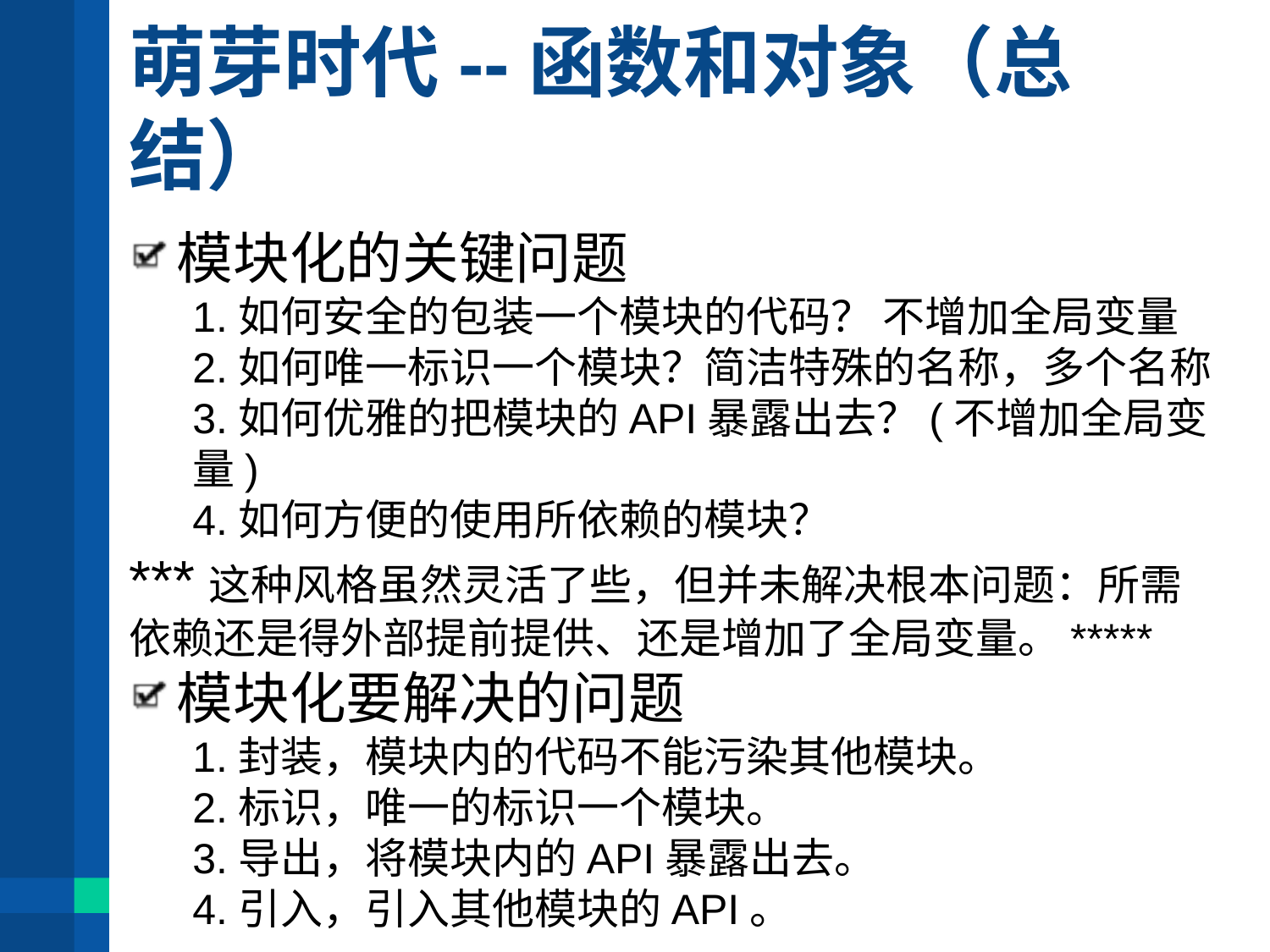

# 萌芽时代--函数和对象（总结）
模块化的关键问题
1.如何安全的包装一个模块的代码？ 不增加全局变量
2.如何唯一标识一个模块？简洁特殊的名称，多个名称
3.如何优雅的把模块的API暴露出去？(不增加全局变量)
4.如何方便的使用所依赖的模块？
***这种风格虽然灵活了些，但并未解决根本问题：所需依赖还是得外部提前提供、还是增加了全局变量。*****
模块化要解决的问题
1.封装，模块内的代码不能污染其他模块。
2.标识，唯一的标识一个模块。
3.导出，将模块内的API暴露出去。
4.引入，引入其他模块的API。